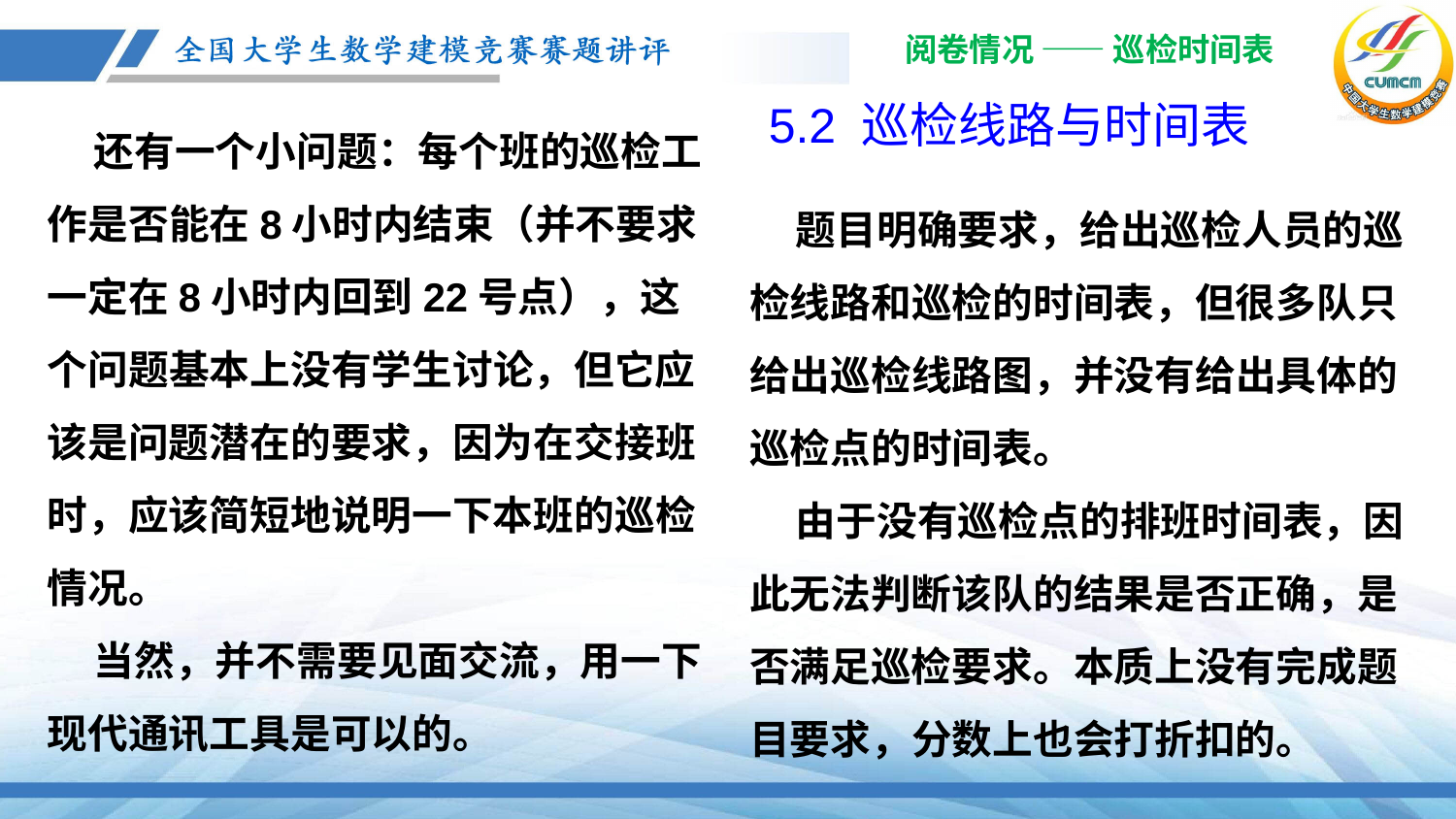

阅卷情况 —— 巡检时间表
5.2 巡检线路与时间表
    还有一个小问题：每个班的巡检工作是否能在8小时内结束（并不要求一定在8小时内回到22号点），这个问题基本上没有学生讨论，但它应该是问题潜在的要求，因为在交接班时，应该简短地说明一下本班的巡检情况。
    当然，并不需要见面交流，用一下现代通讯工具是可以的。
    题目明确要求，给出巡检人员的巡检线路和巡检的时间表，但很多队只给出巡检线路图，并没有给出具体的巡检点的时间表。
    由于没有巡检点的排班时间表，因此无法判断该队的结果是否正确，是否满足巡检要求。本质上没有完成题目要求，分数上也会打折扣的。